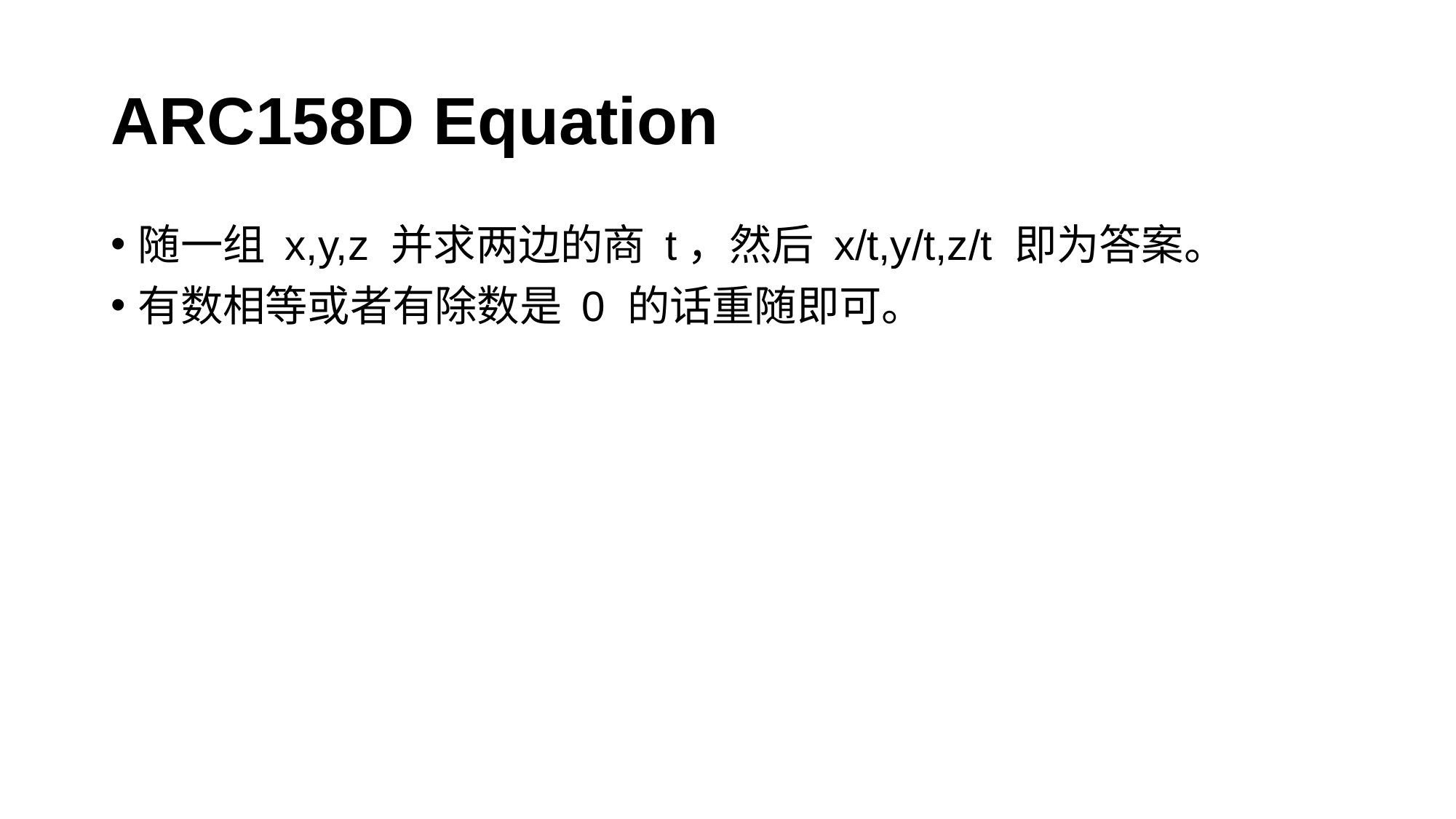

# ARC158D Equation
随一组 x,y,z 并求两边的商 t，然后 x/t,y/t,z/t 即为答案。
有数相等或者有除数是 0 的话重随即可。